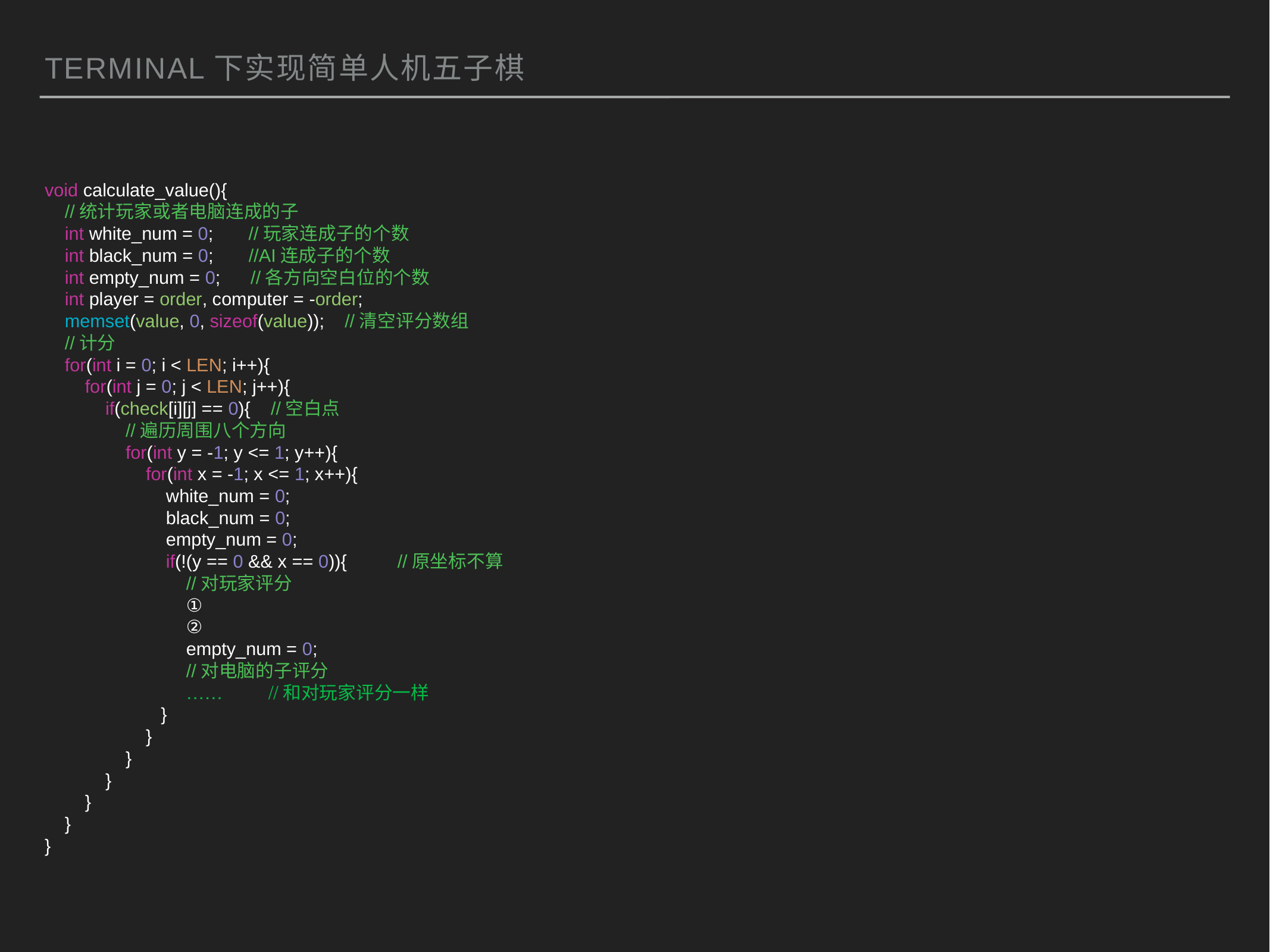

terminal下实现简单人机五子棋
void calculate_value(){
    //统计玩家或者电脑连成的子
    int white_num = 0;       //玩家连成子的个数
    int black_num = 0;       //AI连成子的个数
    int empty_num = 0;      //各方向空白位的个数
    int player = order, computer = -order;
    memset(value, 0, sizeof(value));    //清空评分数组
    //计分
    for(int i = 0; i < LEN; i++){
        for(int j = 0; j < LEN; j++){
            if(check[i][j] == 0){    //空白点
                //遍历周围八个方向
                for(int y = -1; y <= 1; y++){
                    for(int x = -1; x <= 1; x++){
                        white_num = 0;
                        black_num = 0;
                        empty_num = 0;
                        if(!(y == 0 && x == 0)){          //原坐标不算
                            //对玩家评分
                            ①
                            ②
                            empty_num = 0;
                            //对电脑的子评分
                            ……         //和对玩家评分一样
                       }
                    }
                }
            }
        }
    }
}